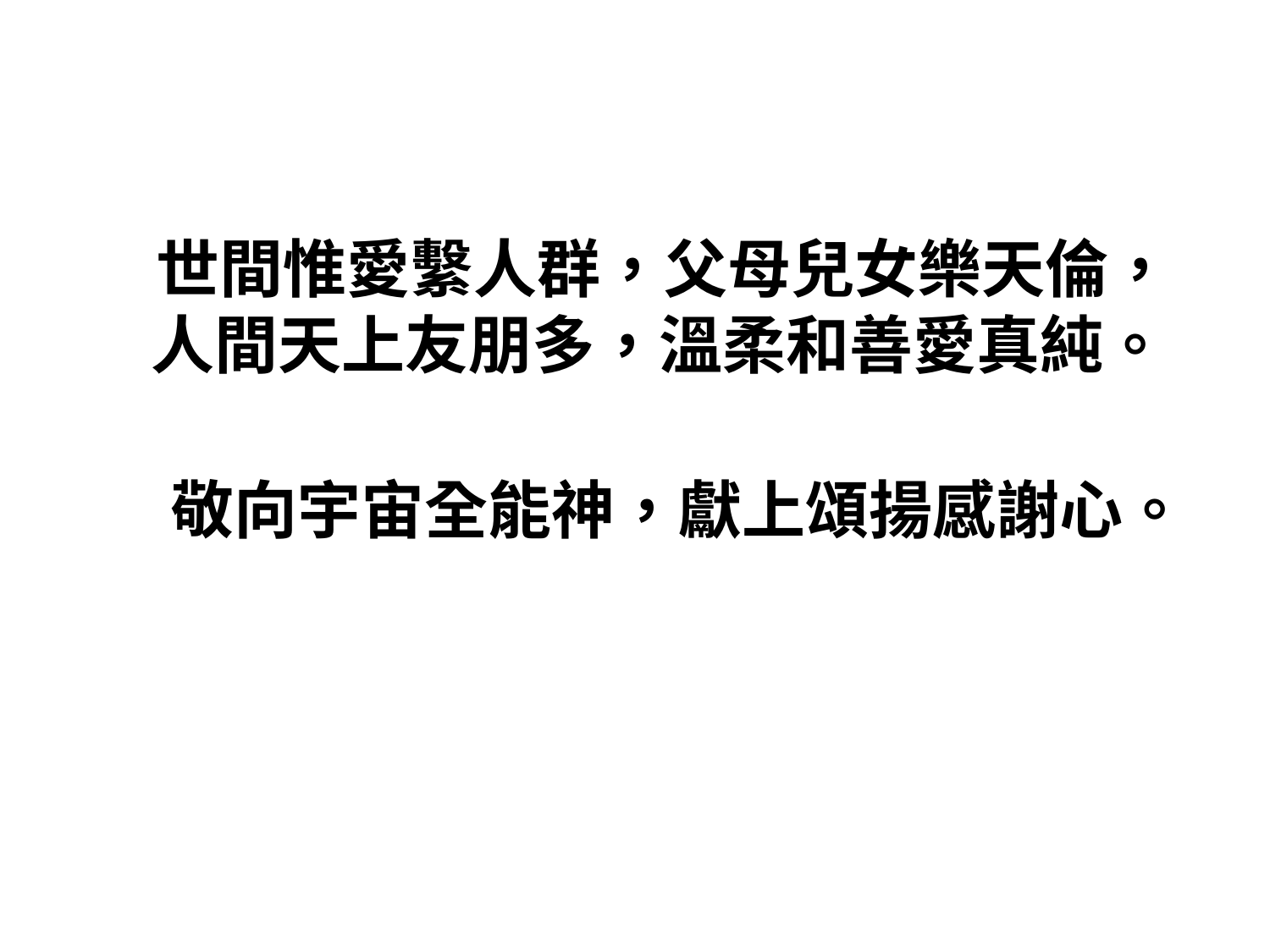

#
   世間惟愛繫人群，父母兒女樂天倫，
人間天上友朋多，溫柔和善愛真純。
     敬向宇宙全能神，獻上頌揚感謝心。